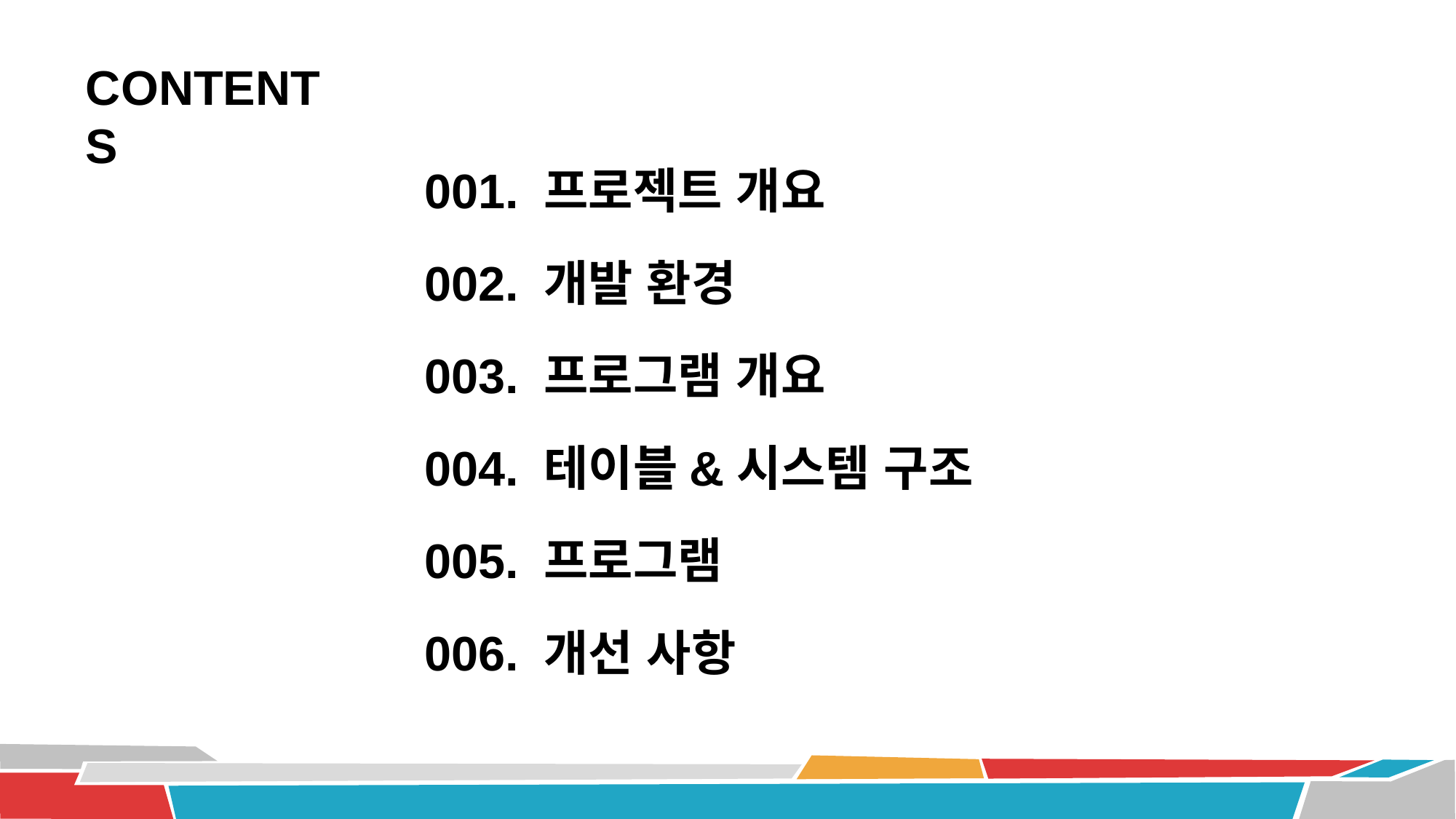

CONTENTS
001. 프로젝트 개요
002. 개발 환경
003. 프로그램 개요
004. 테이블&시스템 구조
005. 프로그램
006. 개선 사항